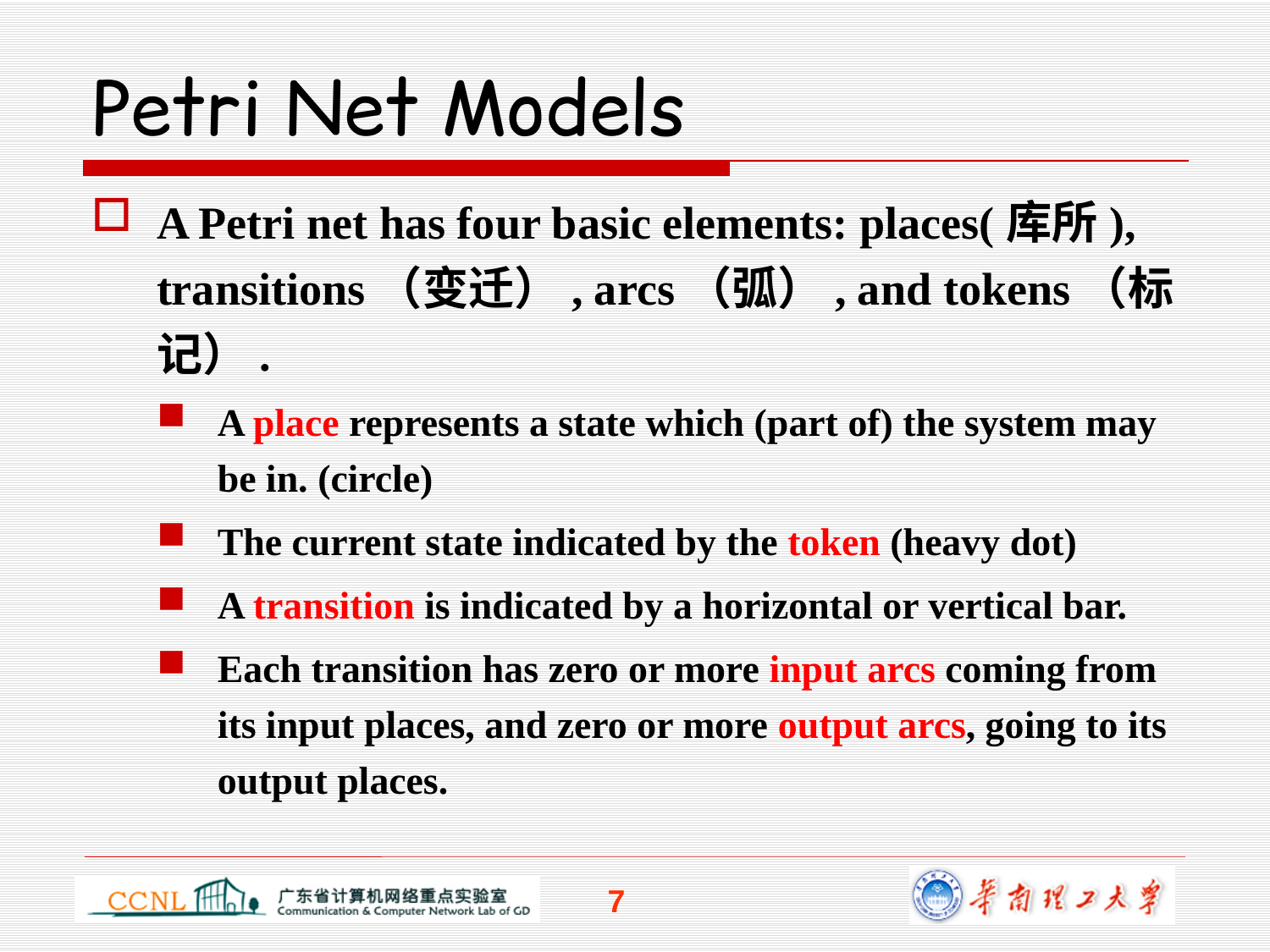

# Petri Net Models
A Petri net has four basic elements: places(库所), transitions（变迁）, arcs（弧）, and tokens（标记）.
A place represents a state which (part of) the system may be in. (circle)
The current state indicated by the token (heavy dot)
A transition is indicated by a horizontal or vertical bar.
Each transition has zero or more input arcs coming from its input places, and zero or more output arcs, going to its output places.